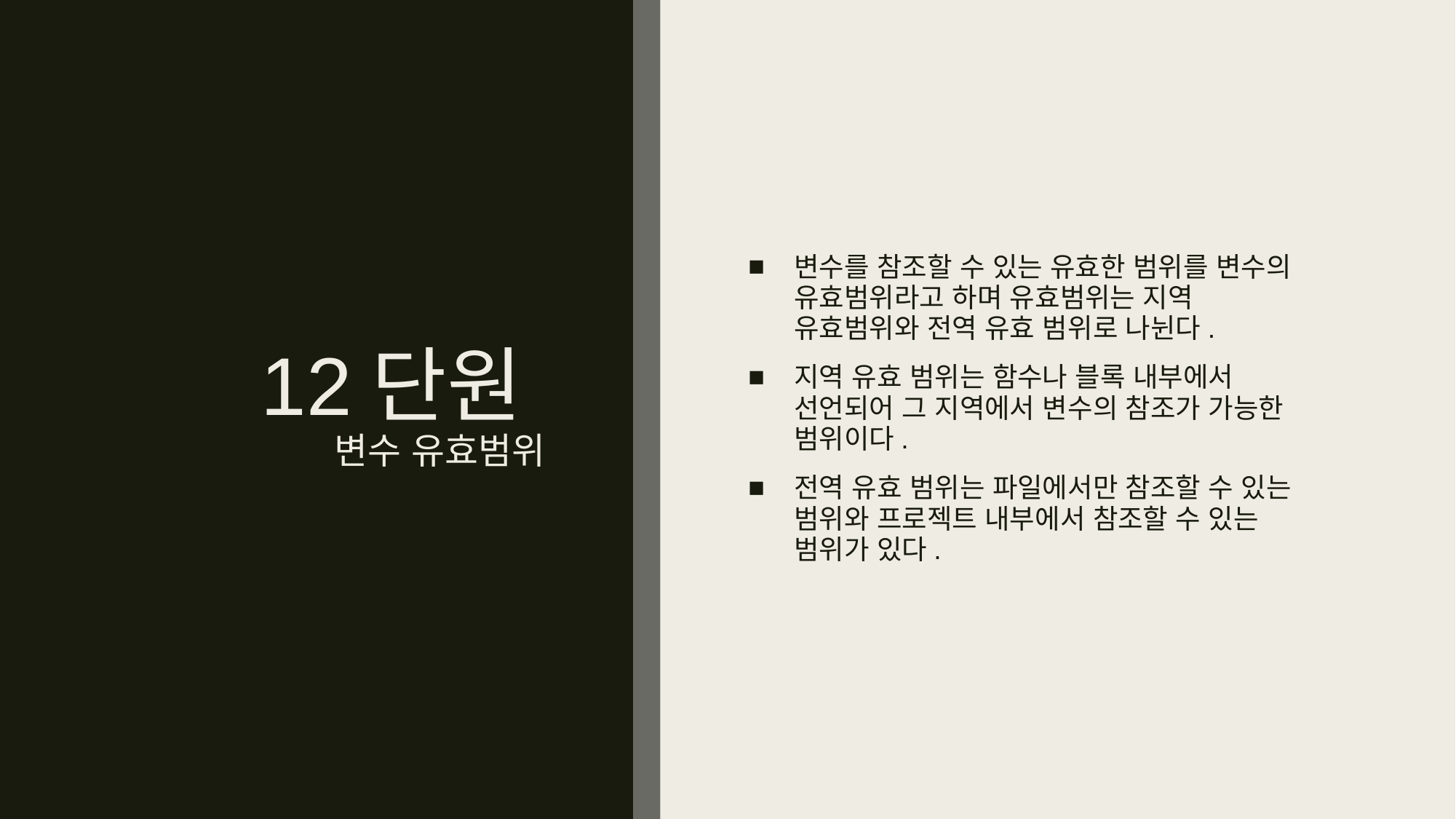

# 12단원 변수 유효범위
변수를 참조할 수 있는 유효한 범위를 변수의 유효범위라고 하며 유효범위는 지역 유효범위와 전역 유효 범위로 나뉜다.
지역 유효 범위는 함수나 블록 내부에서 선언되어 그 지역에서 변수의 참조가 가능한 범위이다.
전역 유효 범위는 파일에서만 참조할 수 있는 범위와 프로젝트 내부에서 참조할 수 있는 범위가 있다.